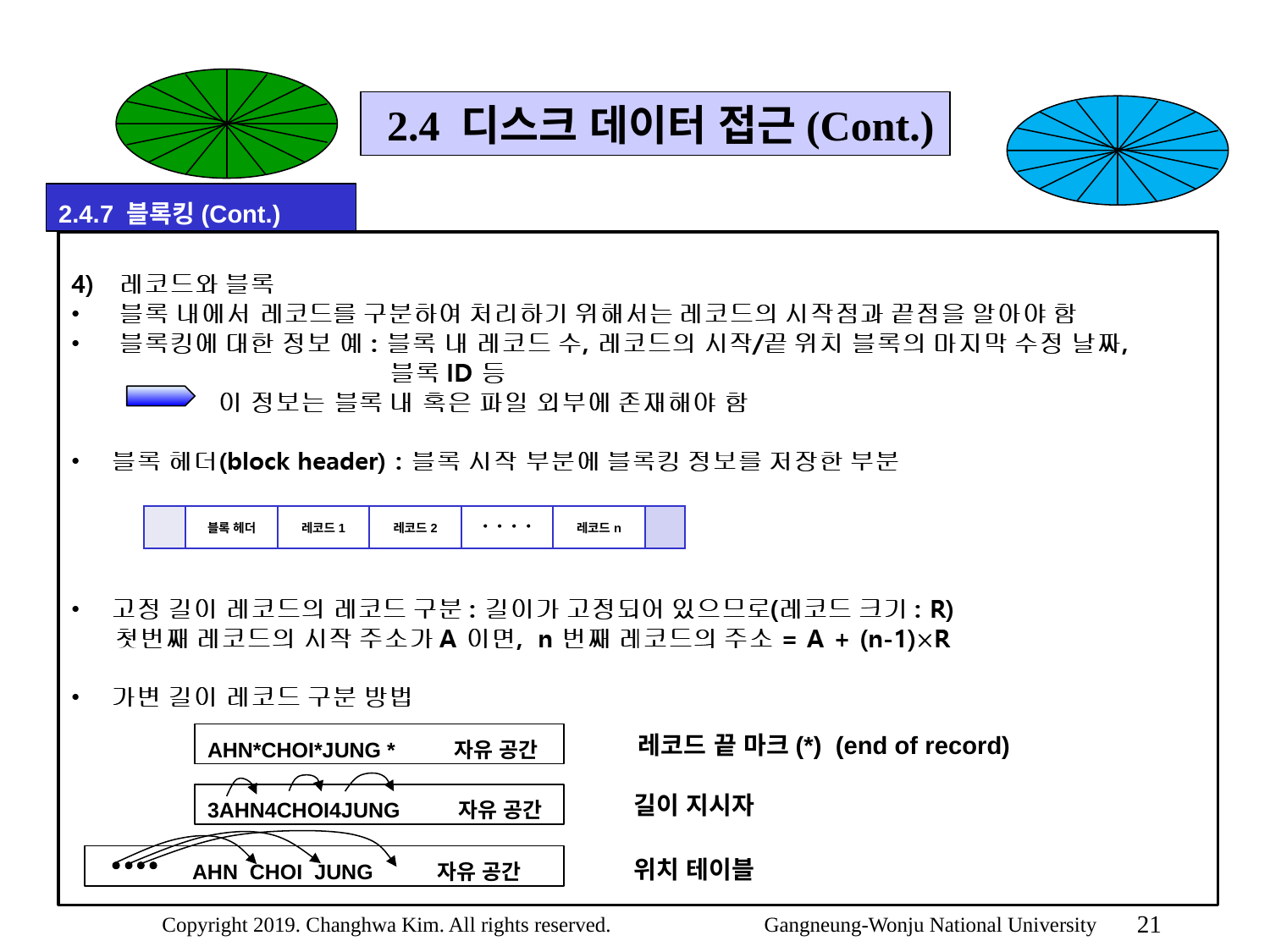

2.4 디스크 데이터 접근(Cont.)

2.4.7 블록킹(Cont.)

|  |
| --- |
|  |
| --- |
| 블록 헤더 | 레코드1 | 레코드2 | ⋅⋅⋅⋅ | 레코드n |
| --- | --- | --- | --- | --- |
레코드 끝 마크(*)  (end of record)
AHN*CHOI*JUNG *         자유 공간

길이 지시자
3AHN4CHOI4JUNG         자유 공간

                AHN  CHOI  JUNG          자유 공간
위치 테이블

21
Copyright 2019. Changhwa Kim. All rights reserved.                             Gangneung-Wonju National University